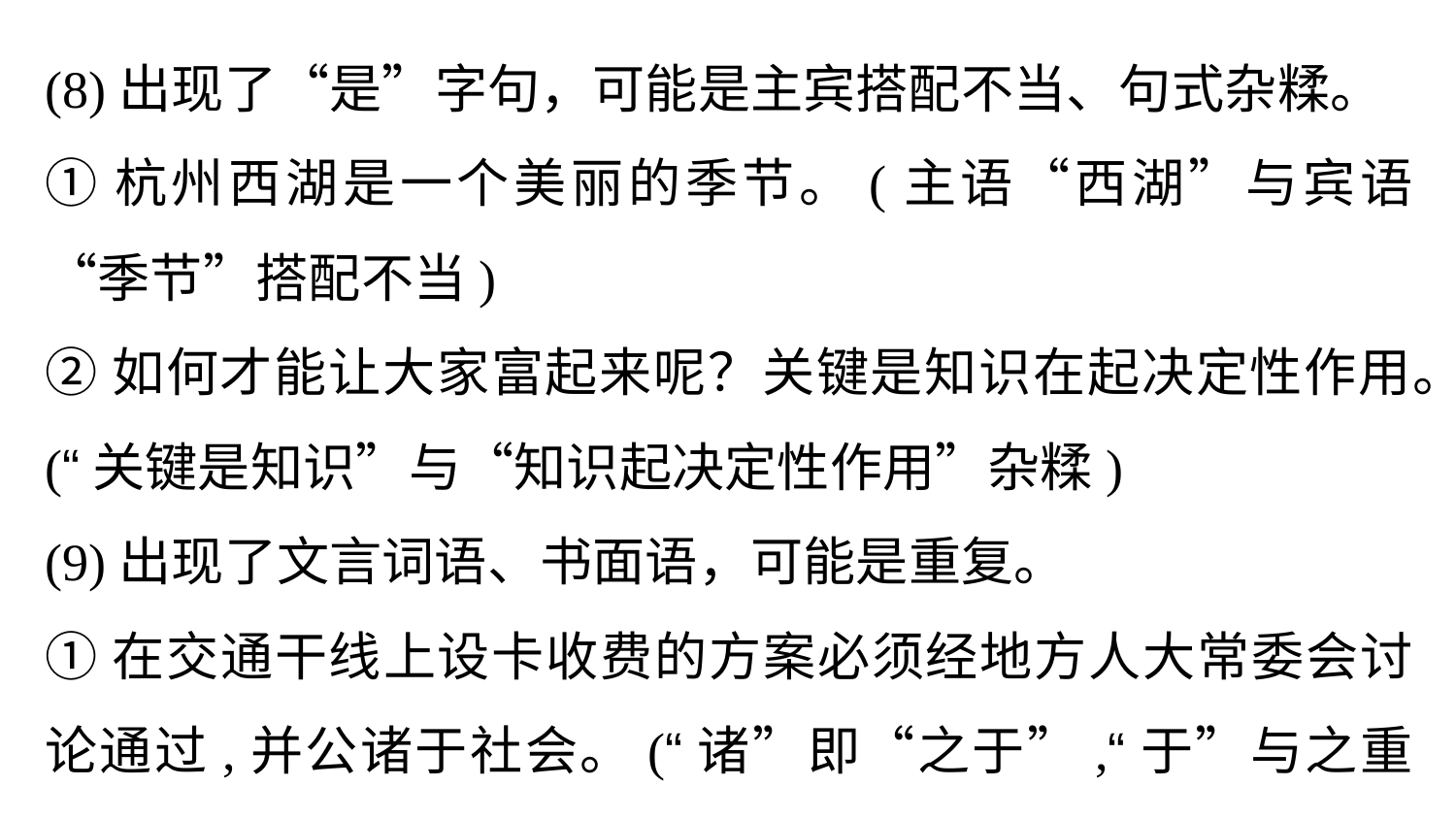

(8)出现了“是”字句，可能是主宾搭配不当、句式杂糅。
①杭州西湖是一个美丽的季节。(主语“西湖”与宾语“季节”搭配不当)
②如何才能让大家富起来呢？关键是知识在起决定性作用。(“关键是知识”与“知识起决定性作用”杂糅)
(9)出现了文言词语、书面语，可能是重复。
①在交通干线上设卡收费的方案必须经地方人大常委会讨论通过,并公诸于社会。(“诸”即“之于”,“于”与之重复)